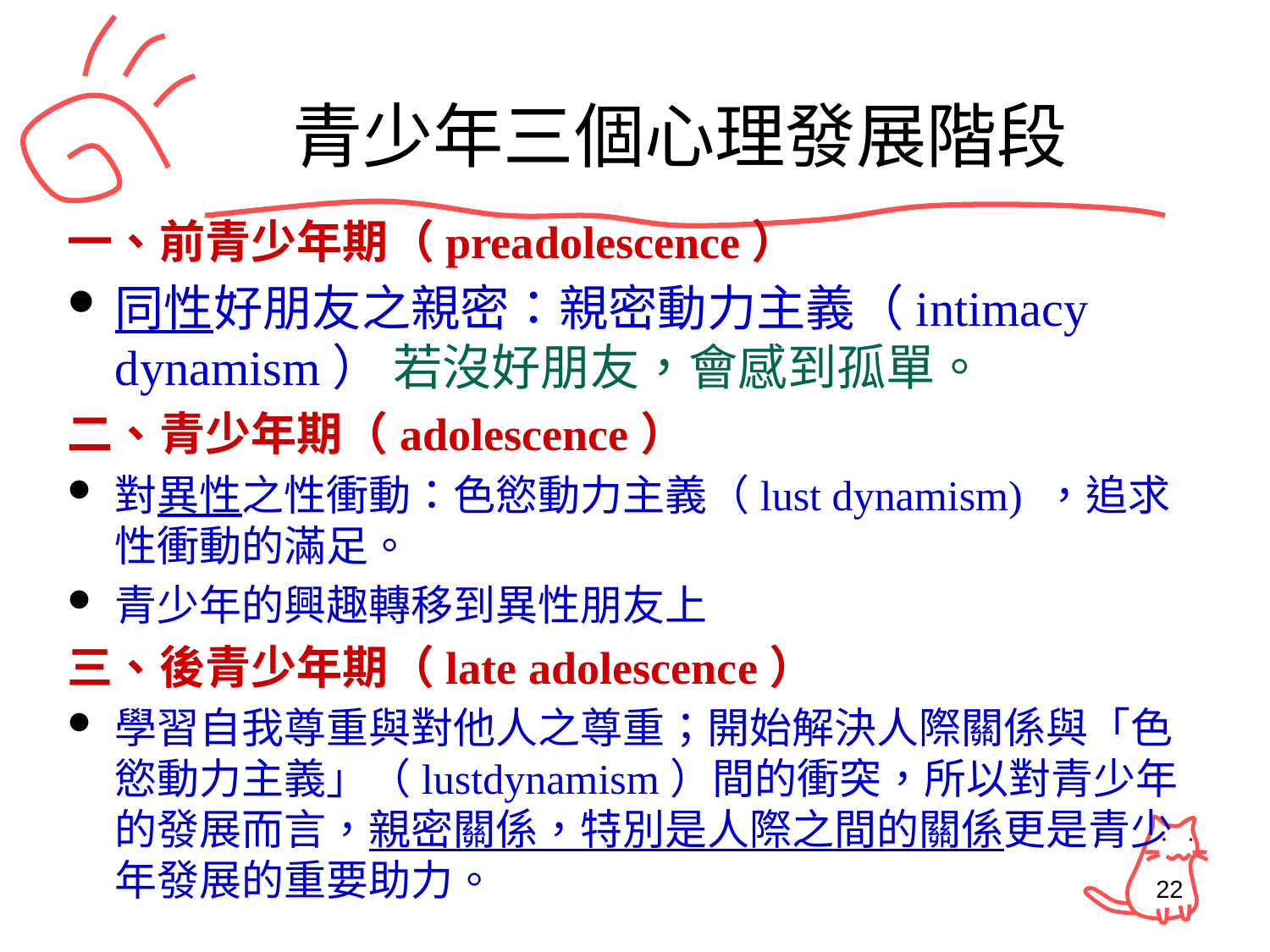

# 青少年三個心理發展階段
一、前青少年期（preadolescence）
同性好朋友之親密：親密動力主義（intimacy dynamism） 若沒好朋友，會感到孤單。
二、青少年期（adolescence）
對異性之性衝動：色慾動力主義（lust dynamism) ，追求性衝動的滿足。
青少年的興趣轉移到異性朋友上
三、後青少年期（late adolescence）
學習自我尊重與對他人之尊重；開始解決人際關係與「色慾動力主義」（lustdynamism）間的衝突，所以對青少年的發展而言，親密關係，特別是人際之間的關係更是青少年發展的重要助力。
22